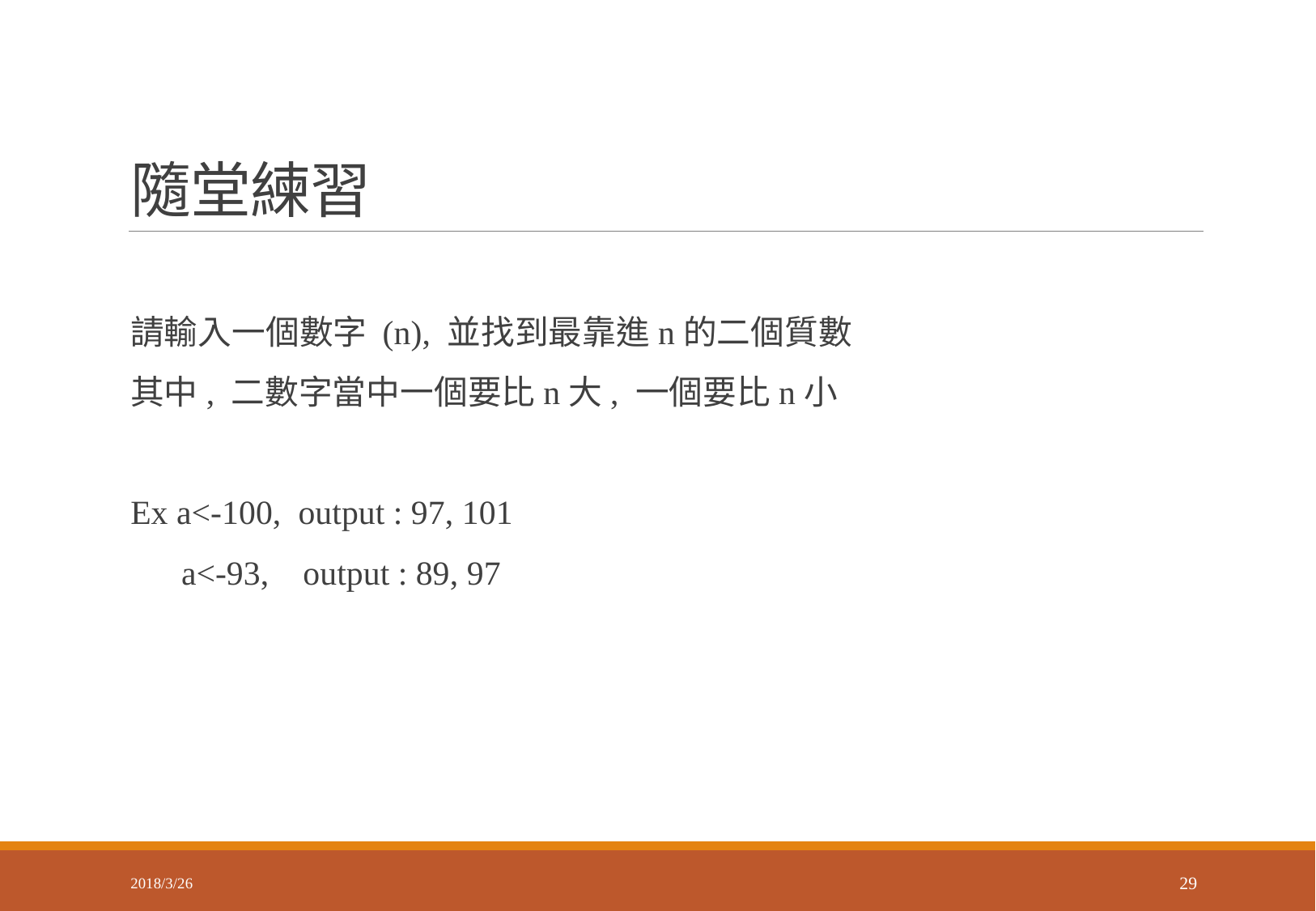

# 隨堂練習

請輸入一個數字 (n), 並找到最靠進n的二個質數
其中, 二數字當中一個要比n大, 一個要比n小

Ex a<-100,  output : 97, 101
      a<-93,    output : 89, 97

2018/3/26
29